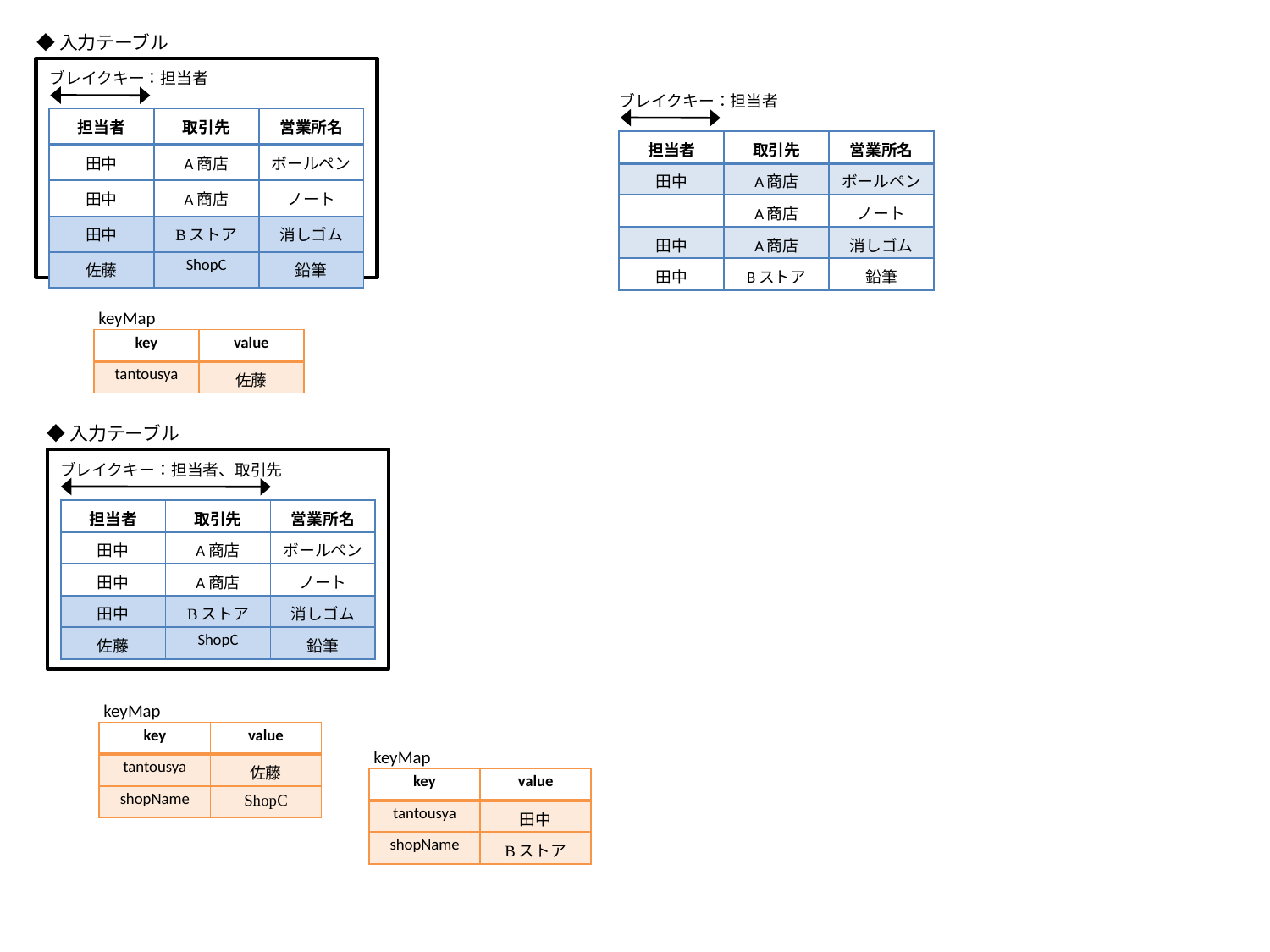

◆入力テーブル

ブレイクキー：担当者
ブレイクキー：担当者
| 担当者 | 取引先 | 営業所名 |
| --- | --- | --- |
| 田中 | A商店 | ボールペン |
| 田中 | A商店 | ノート |
| 田中 | Bストア | 消しゴム |
| 佐藤 | ShopC | 鉛筆 |
| 担当者 | 取引先 | 営業所名 |
| --- | --- | --- |
| 田中 | A商店 | ボールペン |
|  | A商店 | ノート |
| 田中 | A商店 | 消しゴム |
| 田中 | Bストア | 鉛筆 |
keyMap
| key | value |
| --- | --- |
| tantousya | 佐藤 |
◆入力テーブル

ブレイクキー：担当者、取引先
| 担当者 | 取引先 | 営業所名 |
| --- | --- | --- |
| 田中 | A商店 | ボールペン |
| 田中 | A商店 | ノート |
| 田中 | Bストア | 消しゴム |
| 佐藤 | ShopC | 鉛筆 |
keyMap
| key | value |
| --- | --- |
| tantousya | 佐藤 |
| shopName | ShopC |
keyMap
| key | value |
| --- | --- |
| tantousya | 田中 |
| shopName | Bストア |